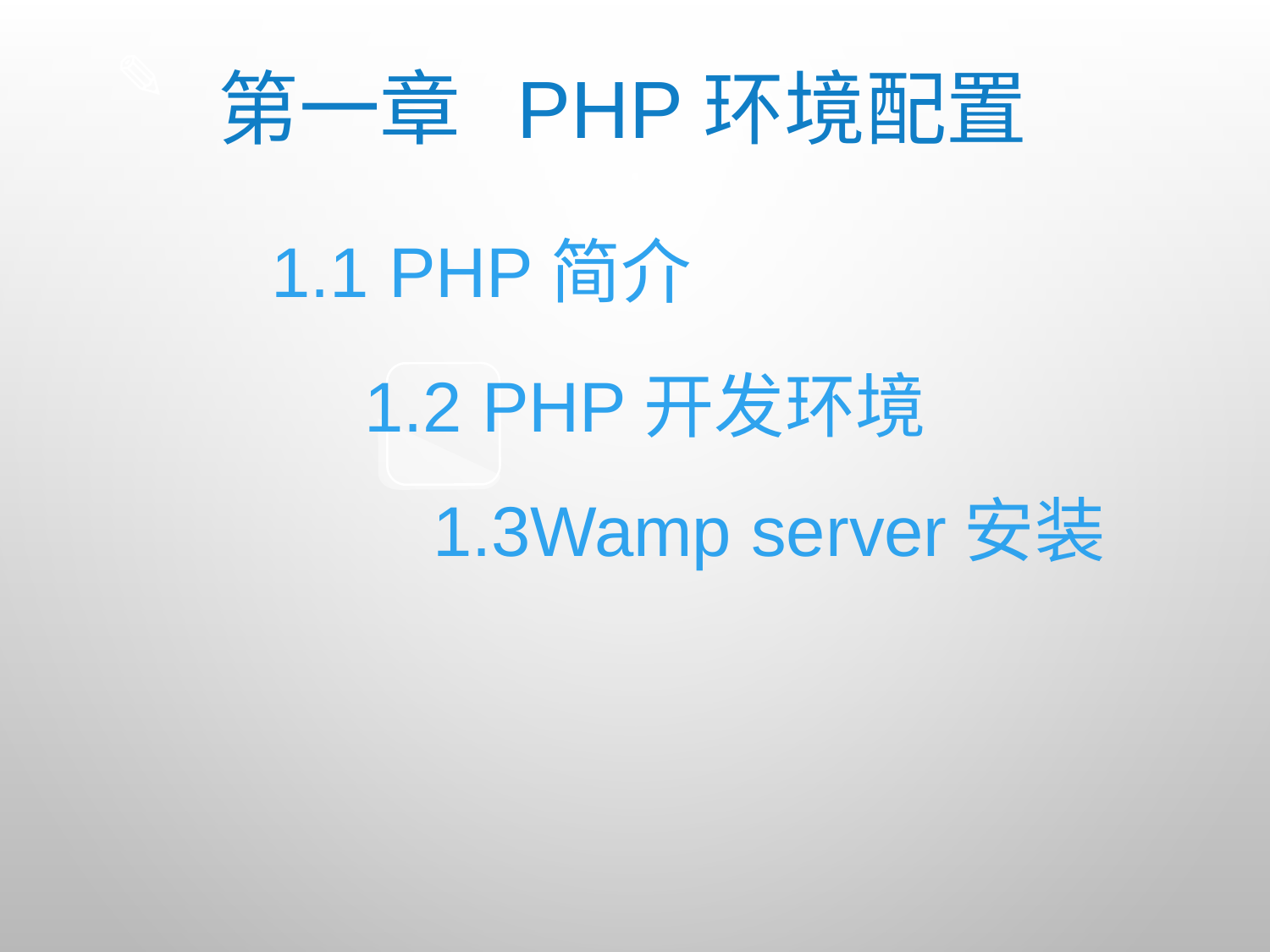

# 第一章  PHP环境配置
1.1 PHP简介
1.2 PHP开发环境

1.3Wamp server安装